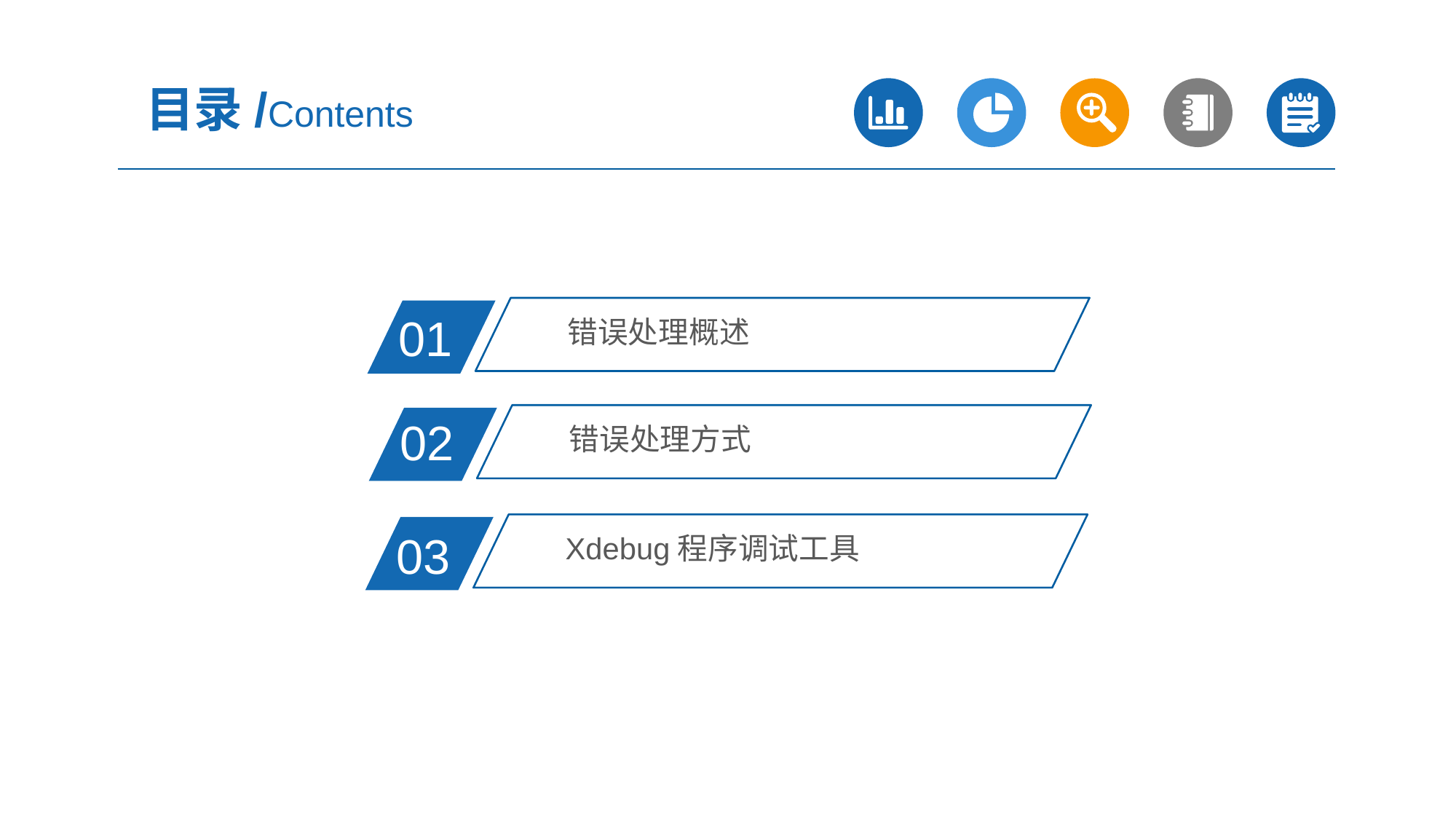

目录/Contents

错误处理概述

01

错误处理方式
02

Xdebug程序调试工具

03